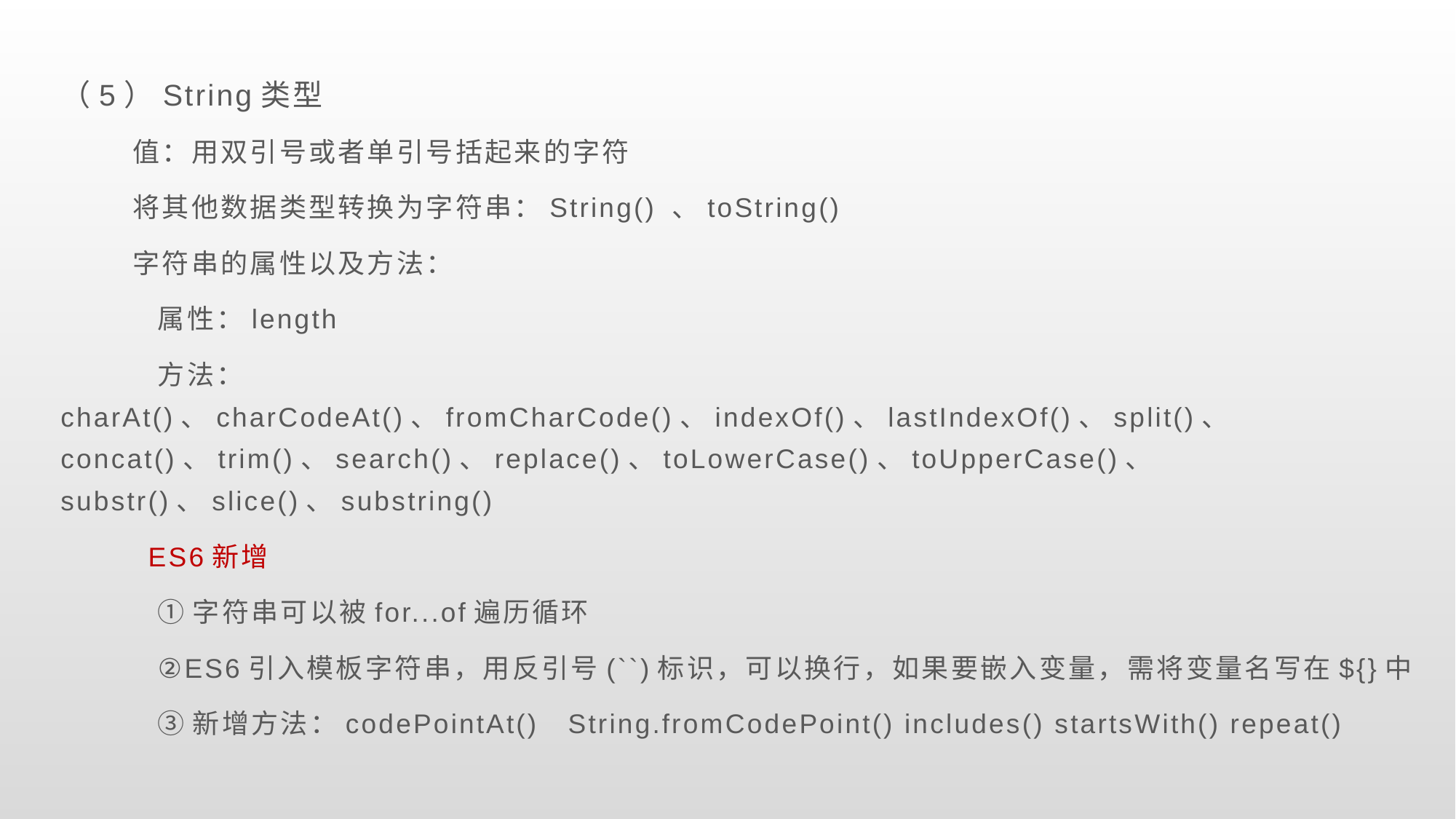

（5）String类型
        值：用双引号或者单引号括起来的字符
        将其他数据类型转换为字符串：String() 、toString()
        字符串的属性以及方法：
	属性：length
	方法：charAt()、charCodeAt()、fromCharCode()、indexOf()、lastIndexOf()、split()、	         concat()、trim()、search()、replace()、toLowerCase()、toUpperCase()、	         substr()、slice()、substring()
         ES6新增
	①字符串可以被for...of遍历循环
	②ES6引入模板字符串，用反引号(``)标识，可以换行，如果要嵌入变量，需将变量名写在${}中
	③新增方法：codePointAt()   String.fromCodePoint() includes() startsWith() repeat()